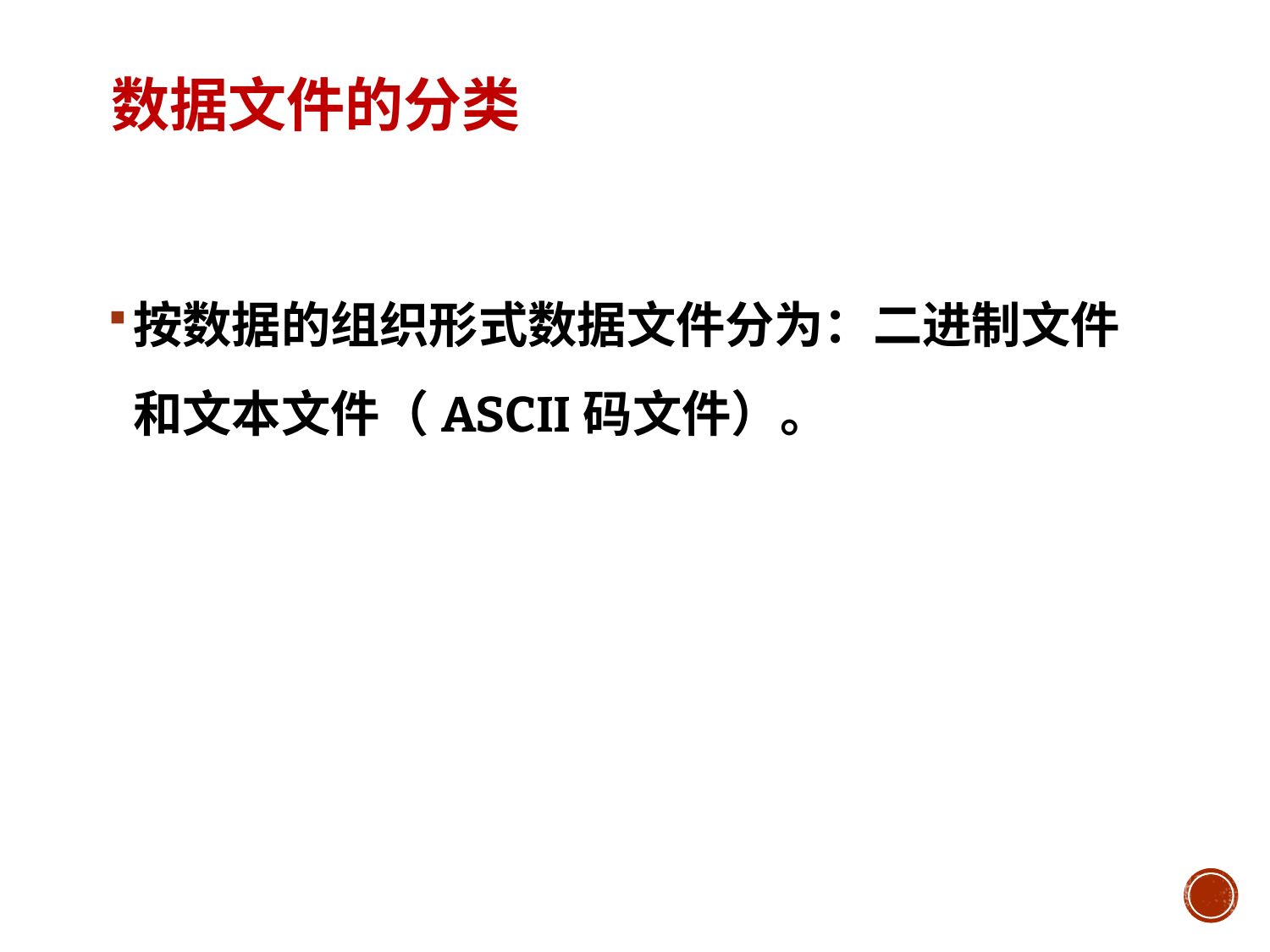

# 数据文件的分类

按数据的组织形式数据文件分为：二进制文件和文本文件（ASCII码文件）。
7